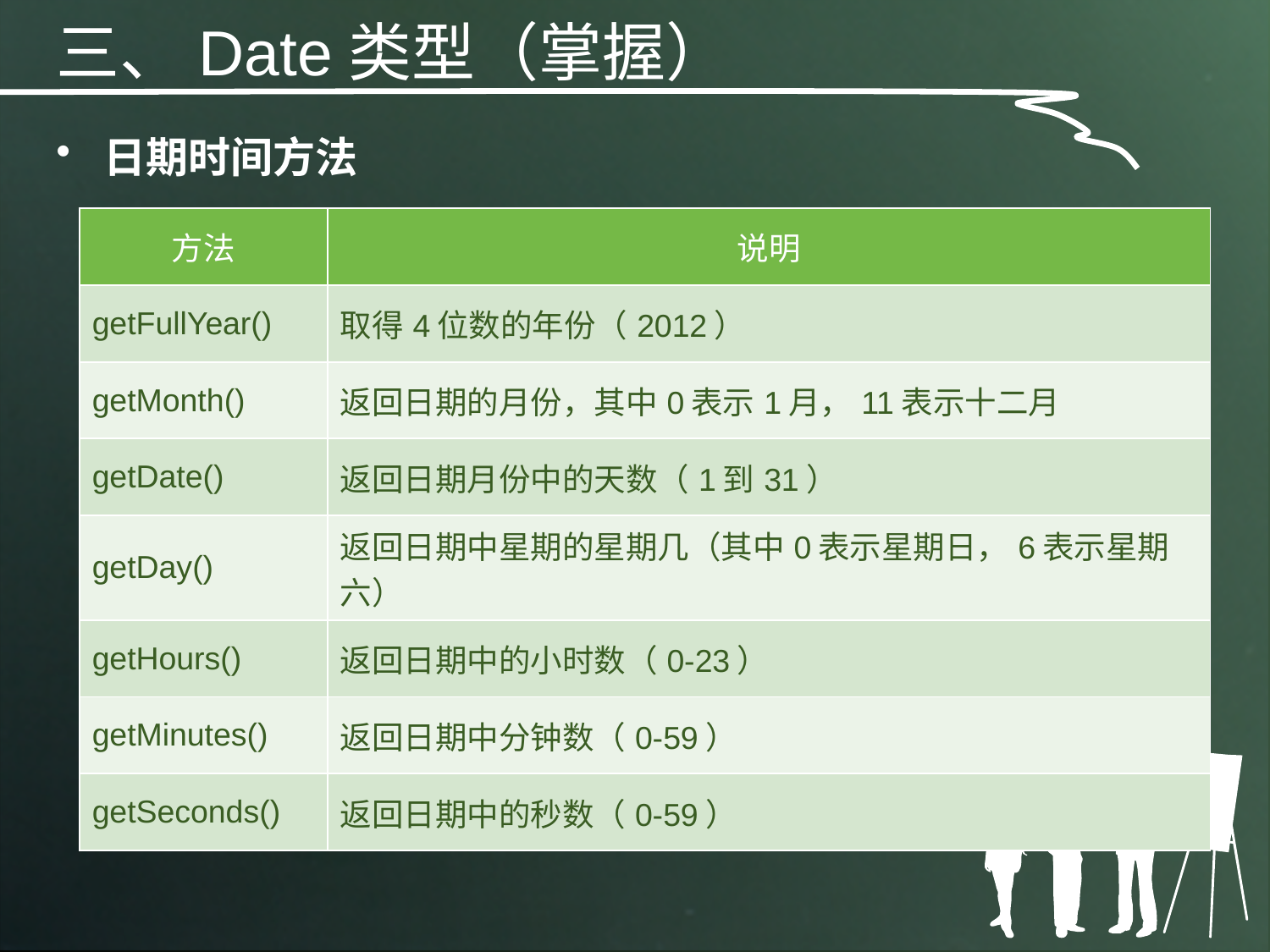

三、Date类型（掌握）

日期时间方法
| 方法 | 说明 |
| --- | --- |
| getFullYear() | 取得4位数的年份（2012） |
| getMonth() | 返回日期的月份，其中0表示1月，11表示十二月 |
| getDate() | 返回日期月份中的天数（1到31） |
| getDay() | 返回日期中星期的星期几（其中0表示星期日，6表示星期六） |
| getHours() | 返回日期中的小时数（0-23） |
| getMinutes() | 返回日期中分钟数（0-59） |
| getSeconds() | 返回日期中的秒数（0-59） |